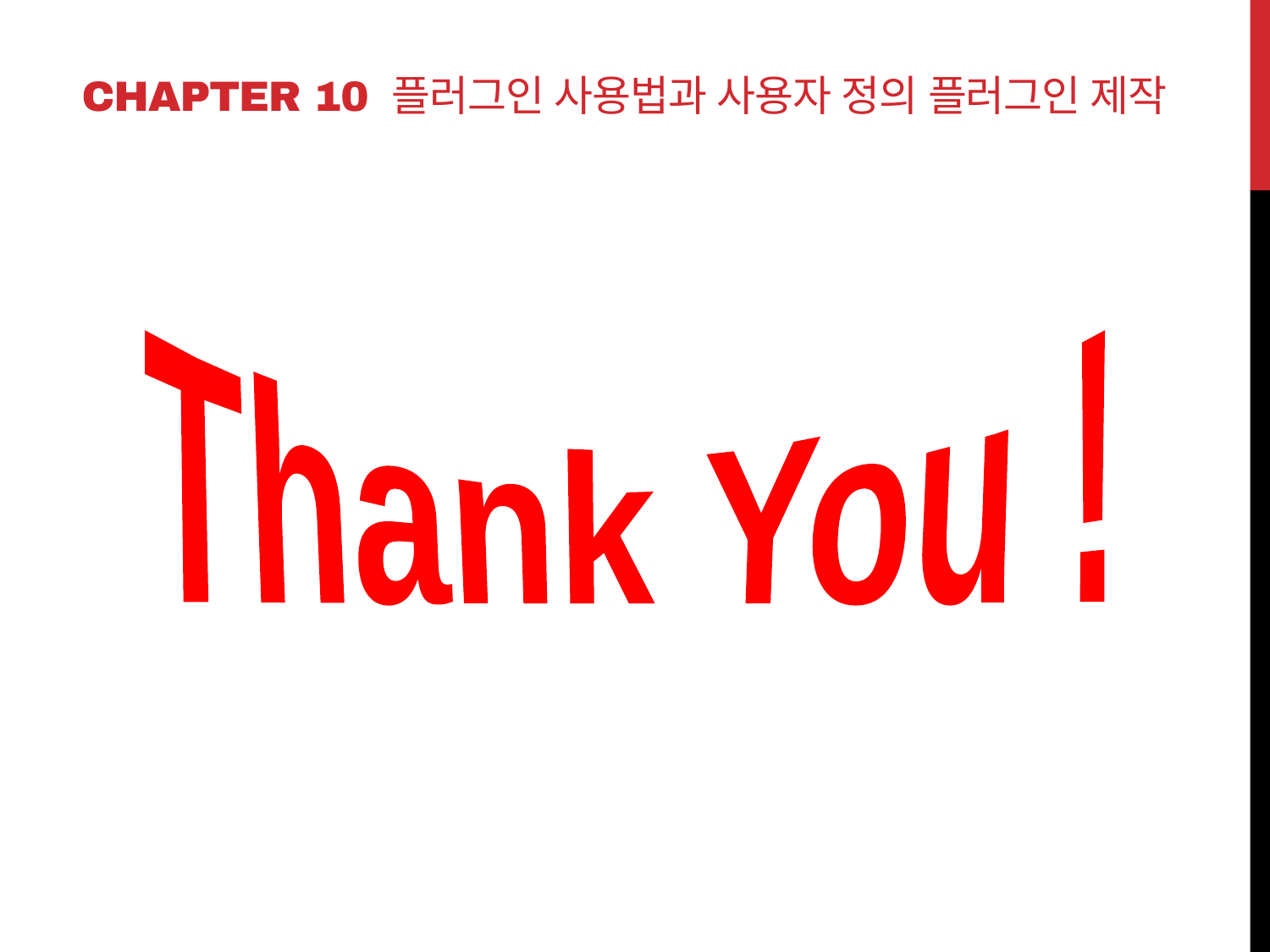

# Chapter 10 플러그인 사용법과 사용자 정의 플러그인 제작
Thank You !